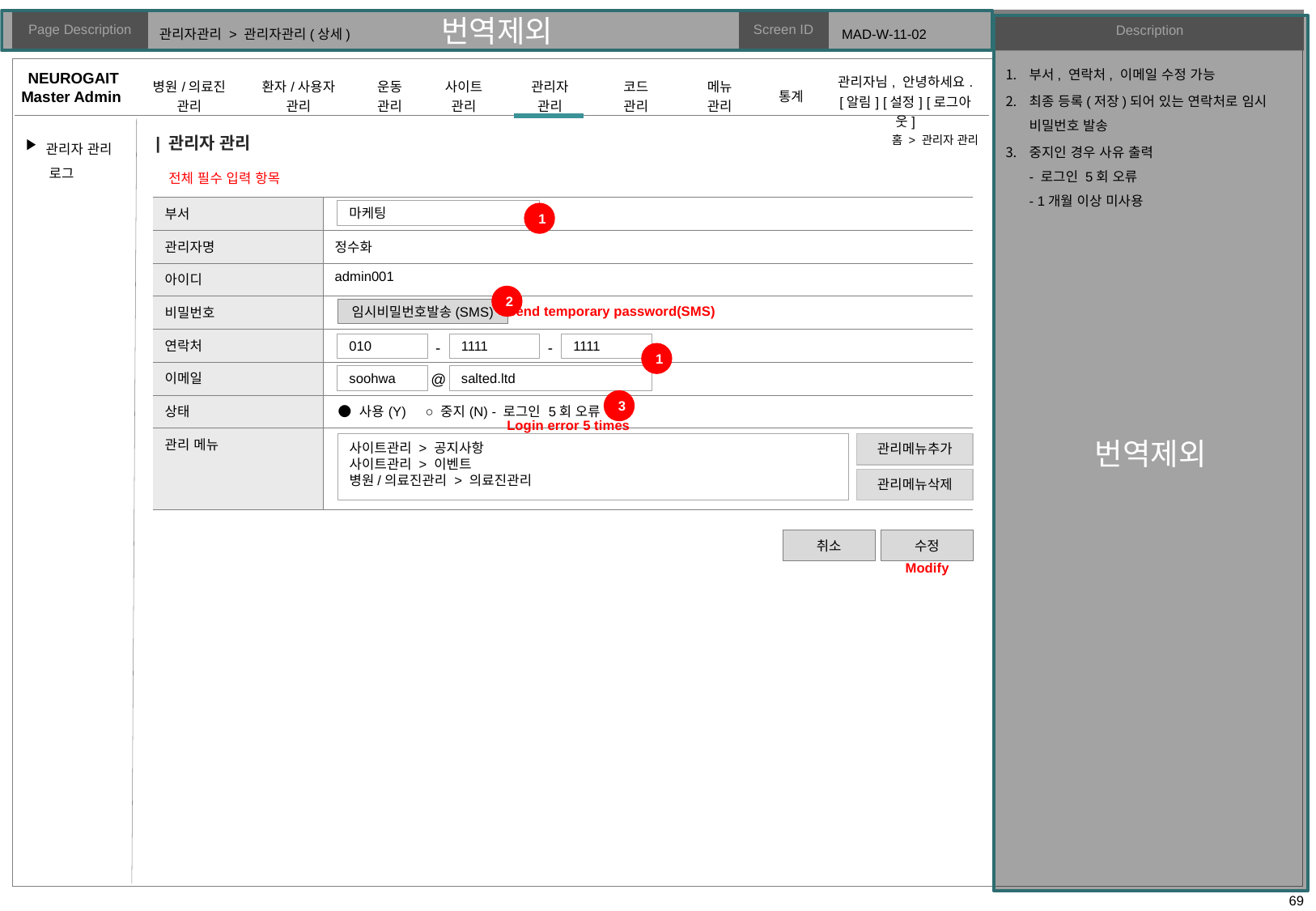

# 관리자관리 > 관리자관리(상세)
MAD-W-11-02
부서, 연락처, 이메일 수정 가능
최종 등록(저장)되어 있는 연락처로 임시 비밀번호 발송
중지인 경우 사유 출력
- 로그인 5회 오류
- 1개월 이상 미사용
| 관리자 관리
홈 > 관리자 관리
▶
전체 필수 입력 항목
| 부서 |  |
| --- | --- |
| 관리자명 | 정수화 |
| 아이디 | admin001 |
| 비밀번호 |  |
| 연락처 |  |
| 이메일 |  |
| 상태 | ● 사용(Y) ○ 중지(N) - 로그인 5회 오류 |
| 관리 메뉴 |  |
마케팅
1
2
임시비밀번호발송(SMS)
Send temporary password(SMS)
-
-
010
1111
1111
1
@
soohwa
salted.ltd
3
Login error 5 times
사이트관리 > 공지사항
사이트관리 > 이벤트
병원/의료진관리 > 의료진관리
관리메뉴추가
관리메뉴삭제
취소
수정
Modify